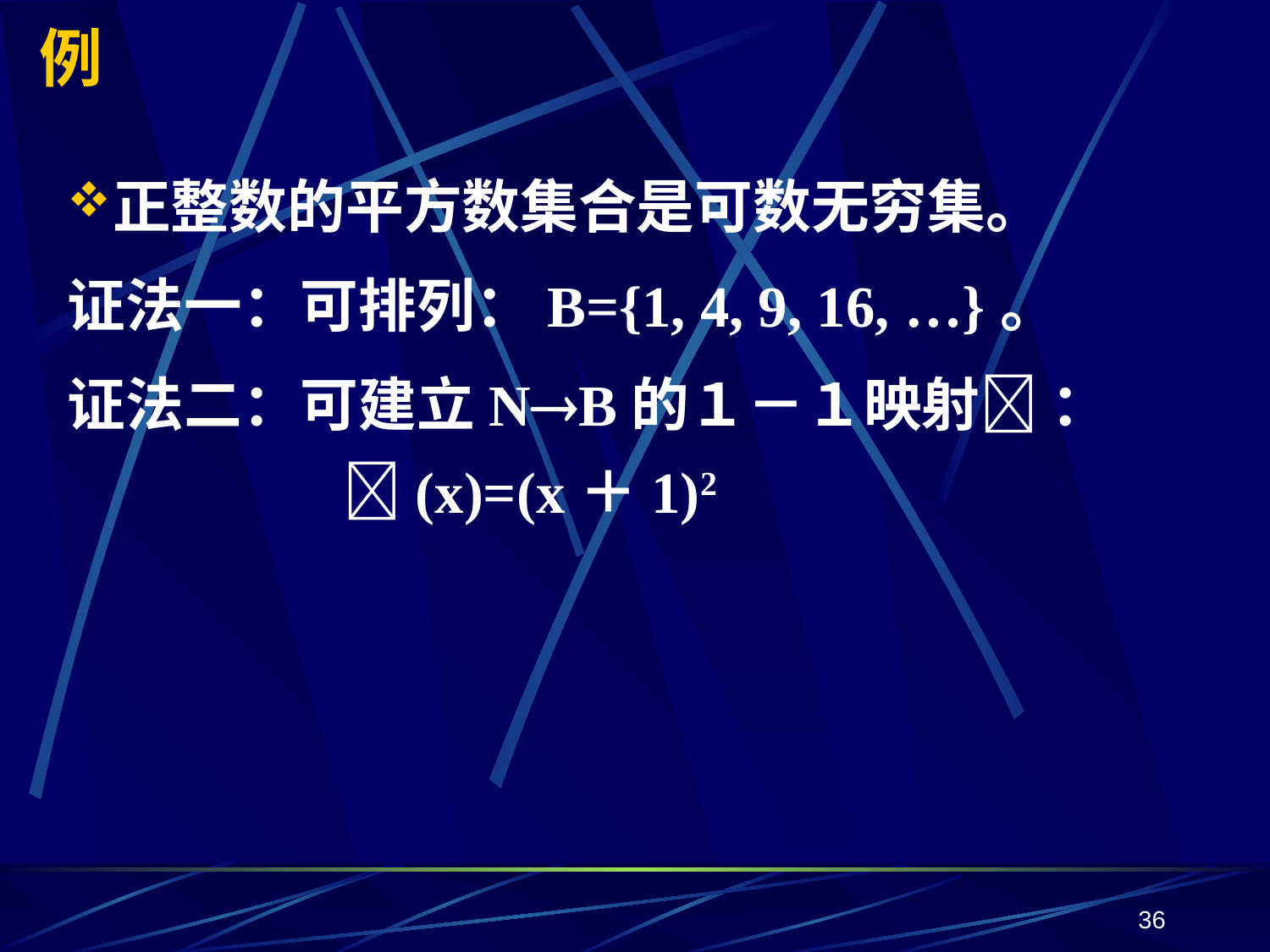

# 例
正整数的平方数集合是可数无穷集。
证法一：可排列：B={1, 4, 9, 16, …}。
证法二：可建立N→B的１－１映射σ ：
                     σ(x)=(x＋1)2

36